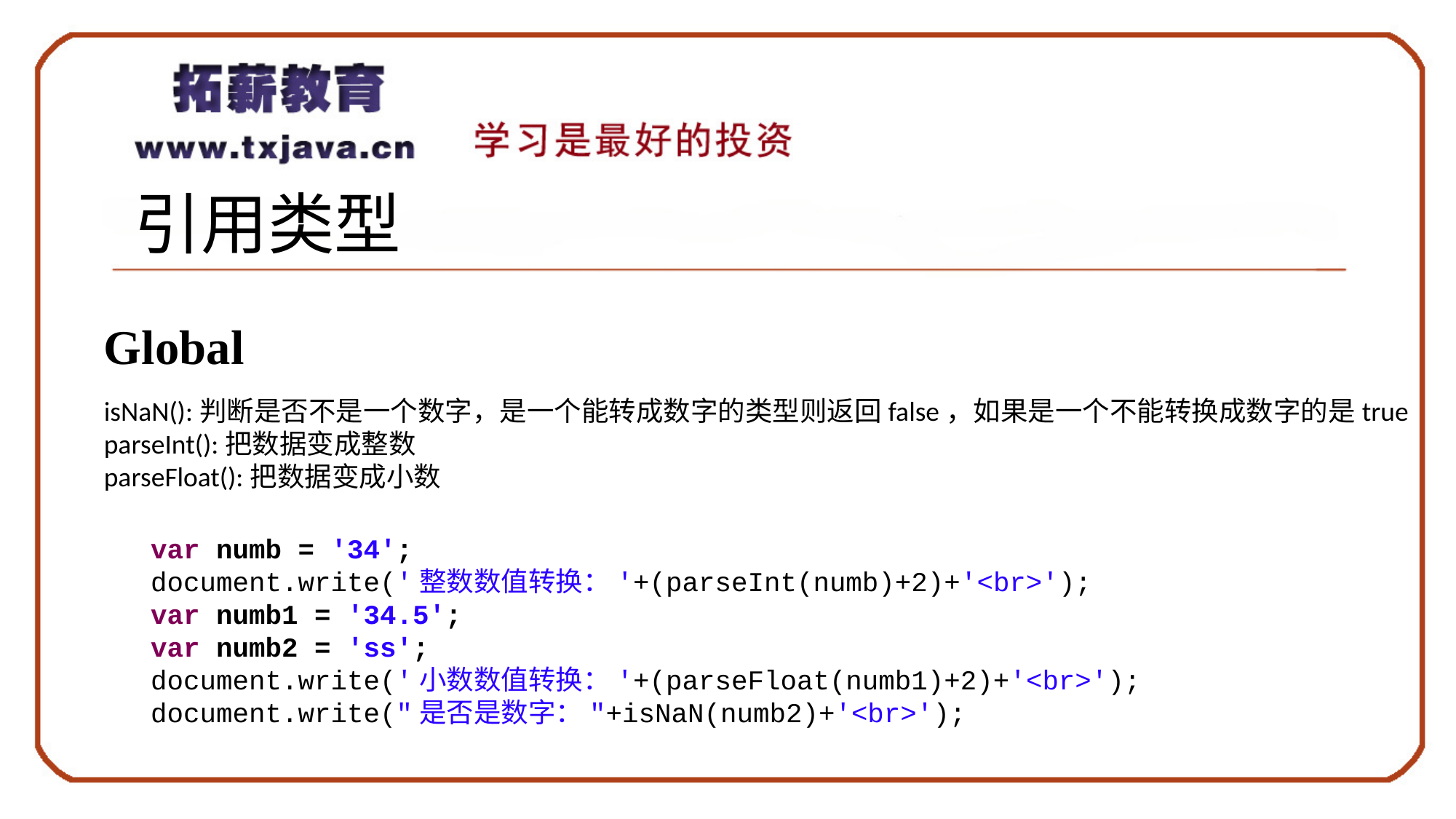

# 引用类型
Global
isNaN():判断是否不是一个数字，是一个能转成数字的类型则返回false，如果是一个不能转换成数字的是true
parseInt():把数据变成整数
parseFloat():把数据变成小数
 var numb = '34';
 document.write('整数数值转换：'+(parseInt(numb)+2)+'<br>');
 var numb1 = '34.5';
 var numb2 = 'ss';
 document.write('小数数值转换：'+(parseFloat(numb1)+2)+'<br>');
 document.write("是否是数字："+isNaN(numb2)+'<br>');